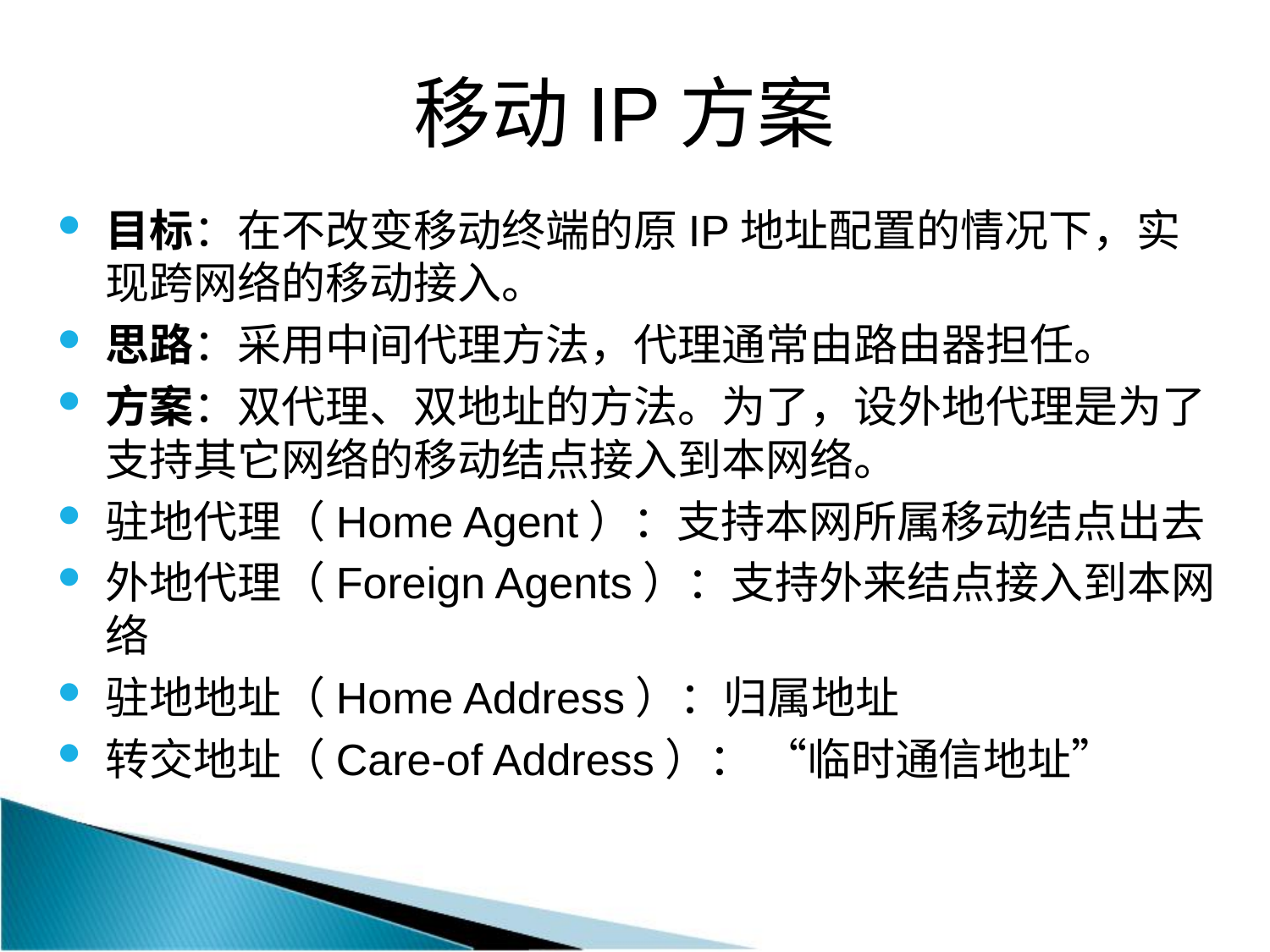

# 移动IP方案
目标：在不改变移动终端的原IP地址配置的情况下，实现跨网络的移动接入。
思路：采用中间代理方法，代理通常由路由器担任。
方案：双代理、双地址的方法。为了，设外地代理是为了支持其它网络的移动结点接入到本网络。
驻地代理（Home Agent）：支持本网所属移动结点出去
外地代理（Foreign Agents）：支持外来结点接入到本网络
驻地地址（Home Address）：归属地址
转交地址（Care-of Address）： “临时通信地址”